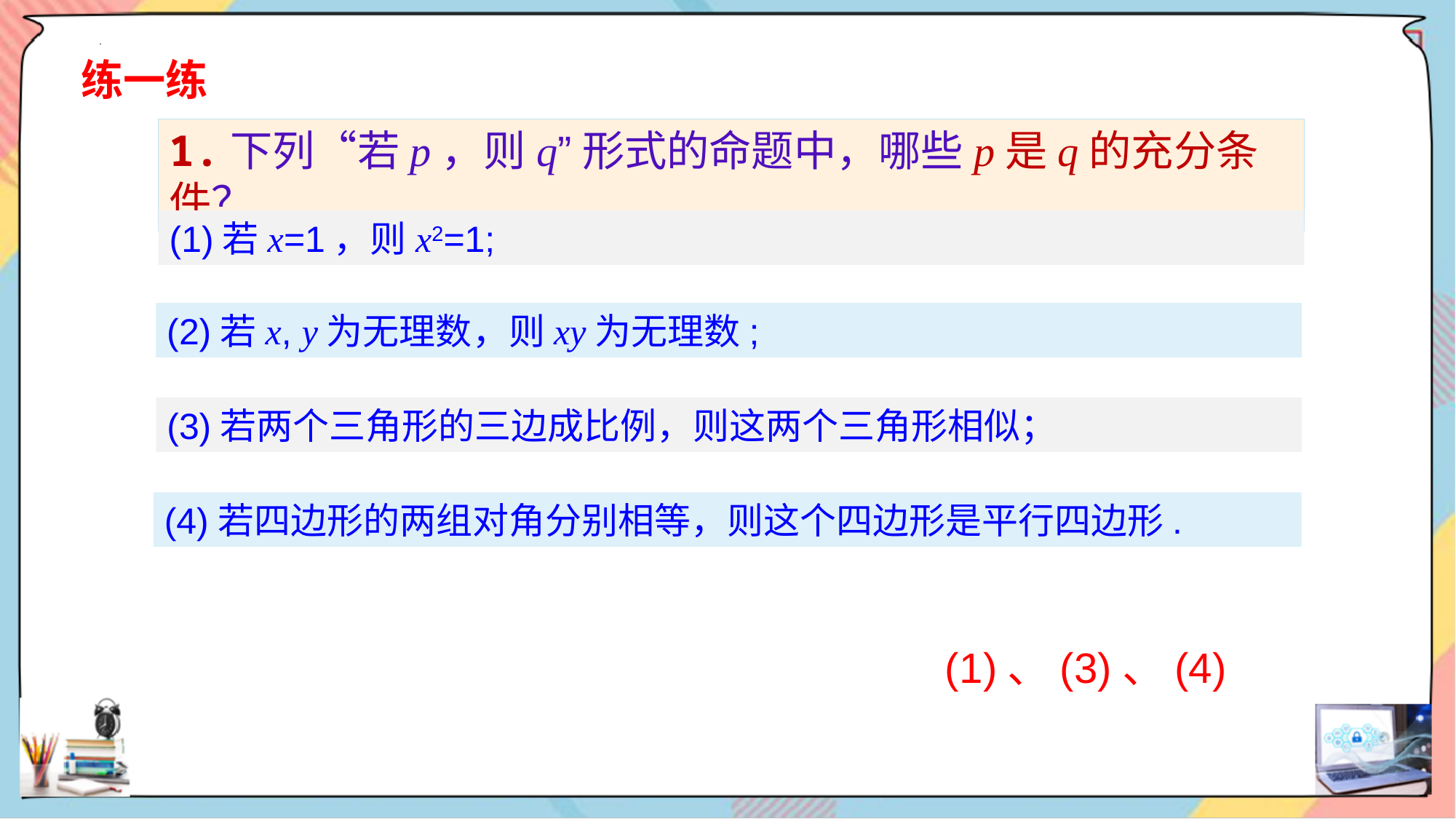

练一练
1.下列“若p，则q”形式的命题中，哪些p是q的充分条件？
(1)若x=1，则x2=1;
(2)若x, y为无理数，则xy为无理数;
(3)若两个三角形的三边成比例，则这两个三角形相似；
(4)若四边形的两组对角分别相等，则这个四边形是平行四边形.
(1)、(3)、(4)